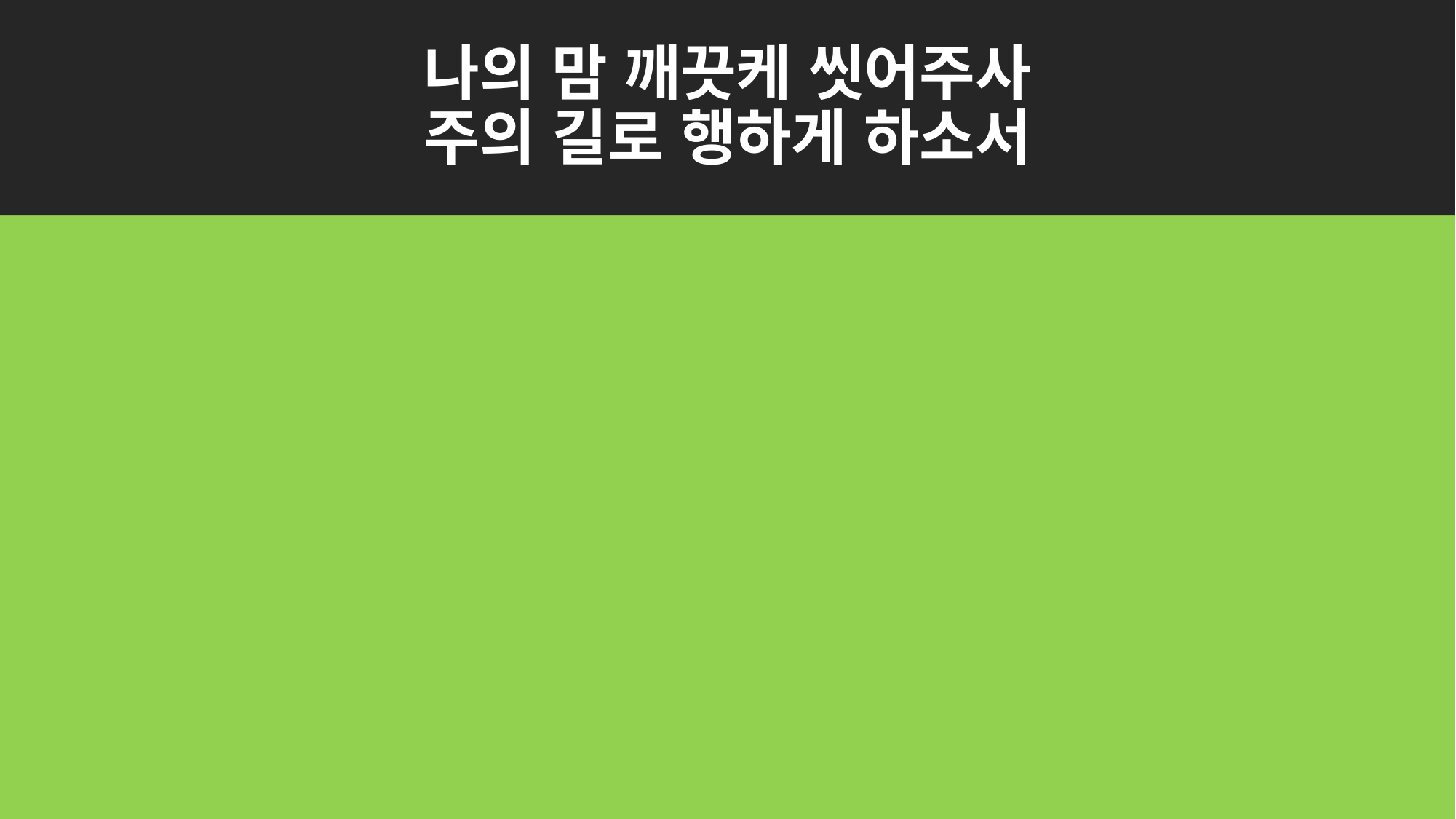

# 나의 맘 깨끗케 씻어주사 주의 길로 행하게 하소서